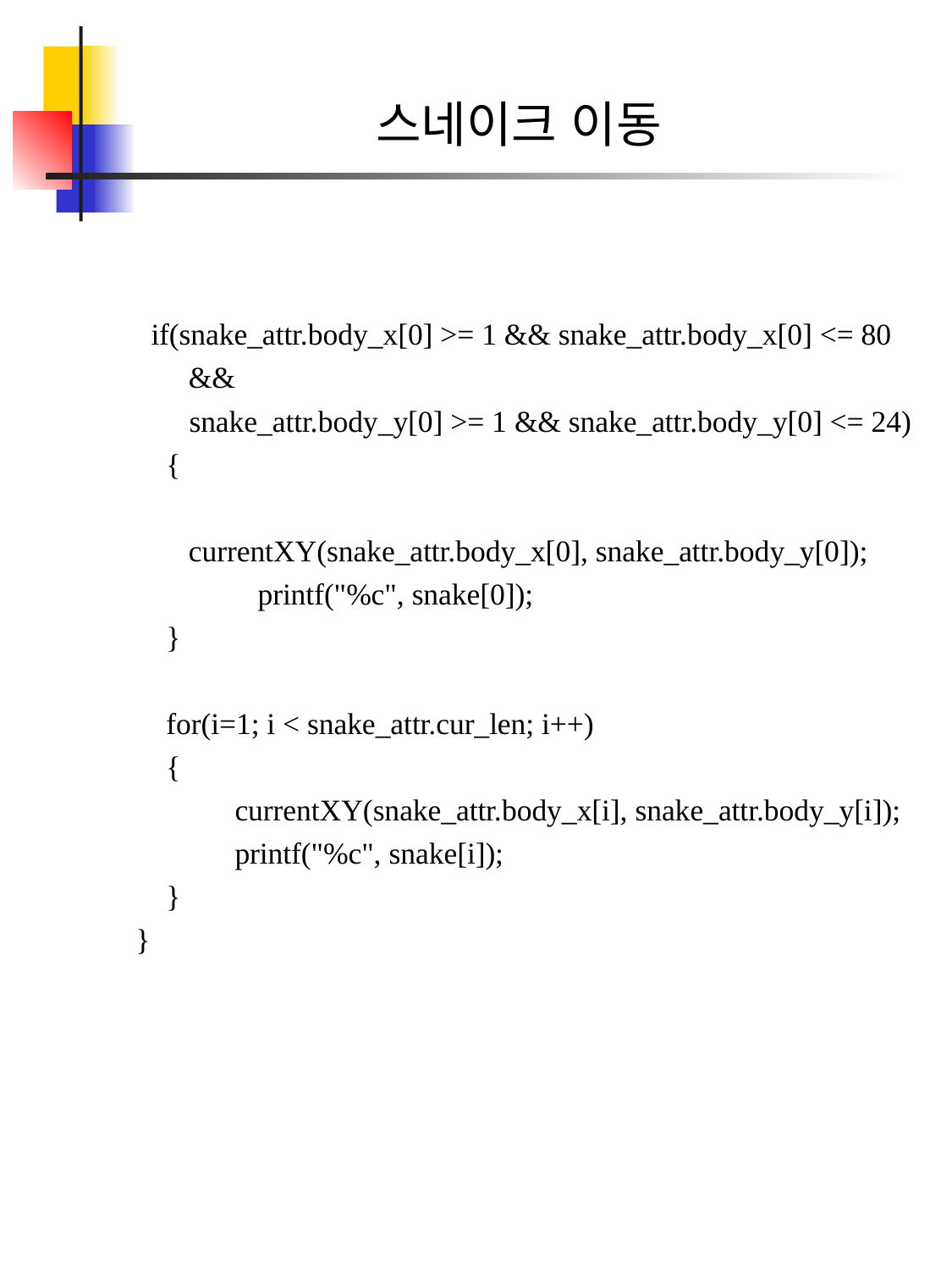

# 스네이크 이동
  if(snake_attr.body_x[0] >= 1 && snake_attr.body_x[0] <= 80 &&
       snake_attr.body_y[0] >= 1 && snake_attr.body_y[0] <= 24)
    {

		currentXY(snake_attr.body_x[0], snake_attr.body_y[0]);
                printf("%c", snake[0]);
    }

    for(i=1; i < snake_attr.cur_len; i++)
    {
             currentXY(snake_attr.body_x[i], snake_attr.body_y[i]);
             printf("%c", snake[i]);
    }
}